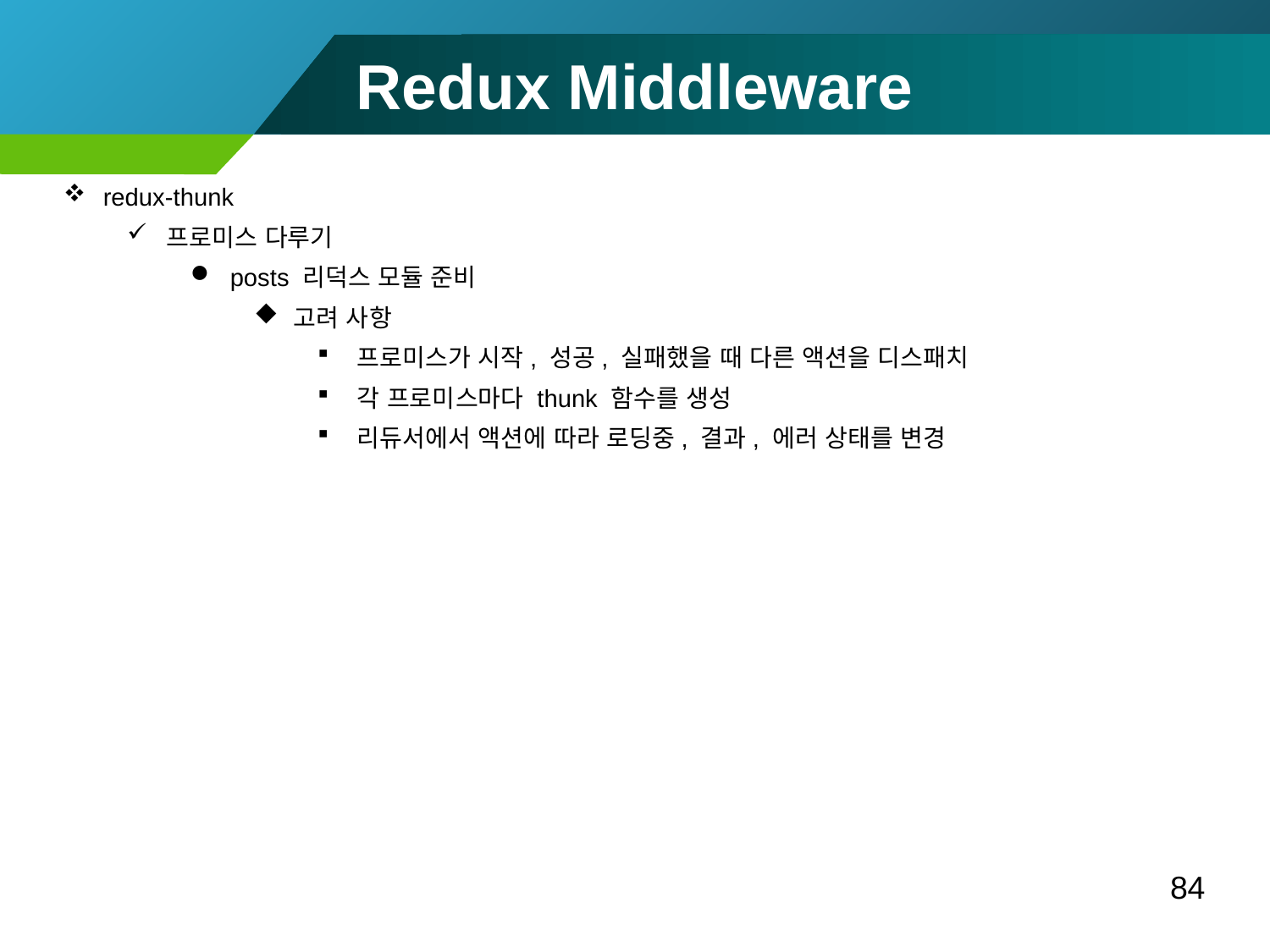

Redux Middleware
redux-thunk
프로미스 다루기
posts 리덕스 모듈 준비
고려 사항
프로미스가 시작, 성공, 실패했을 때 다른 액션을 디스패치
각 프로미스마다 thunk 함수를 생성
리듀서에서 액션에 따라 로딩중, 결과, 에러 상태를 변경
84